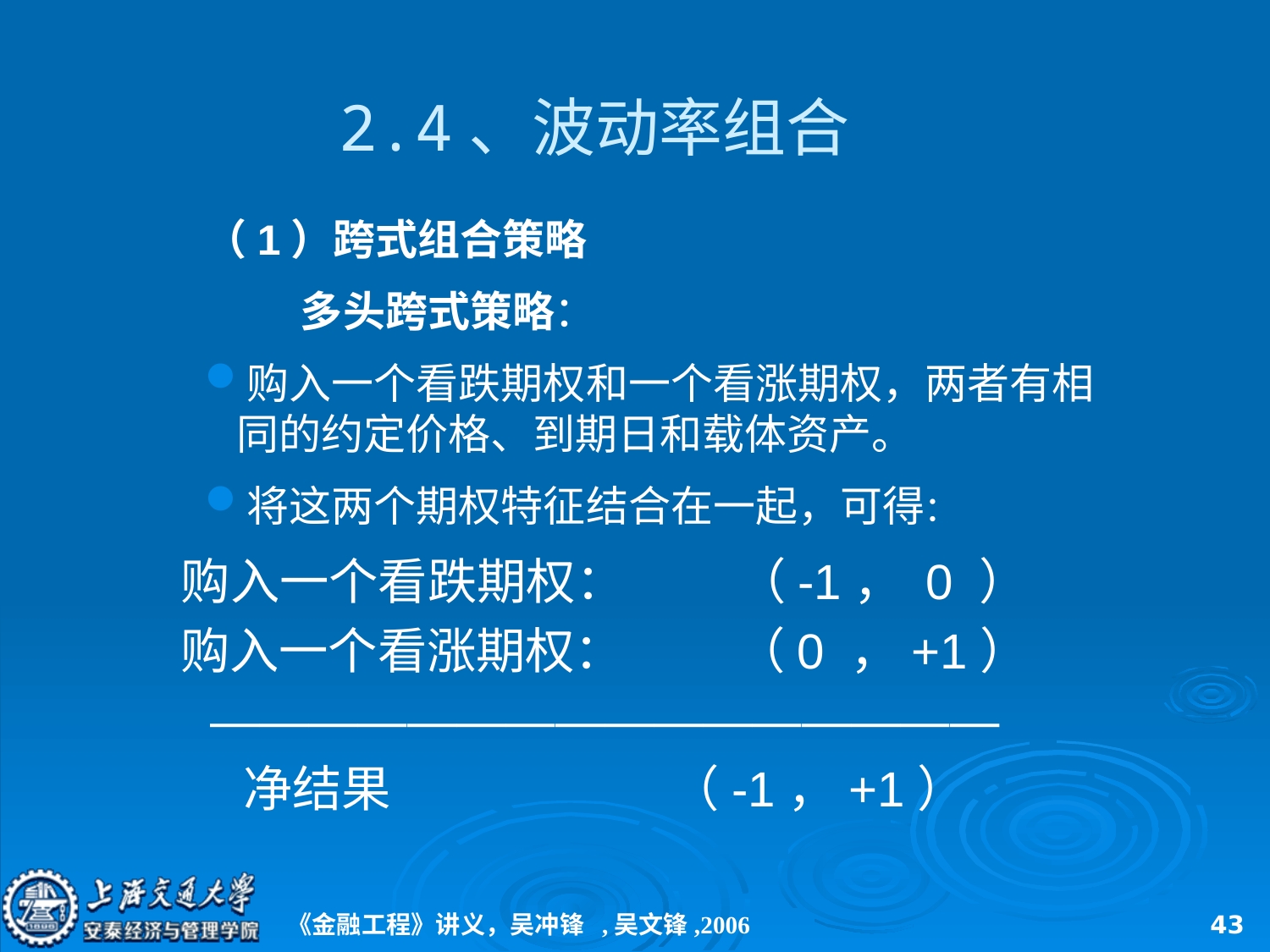

# 2.4、波动率组合
（1）跨式组合策略
         多头跨式策略：
购入一个看跌期权和一个看涨期权，两者有相同的约定价格、到期日和载体资产。
将这两个期权特征结合在一起，可得：
购入一个看跌期权： 	（-1， 0 ）
购入一个看涨期权： 	（0 ，+1）
————————————————
净结果	                       （-1，+1）